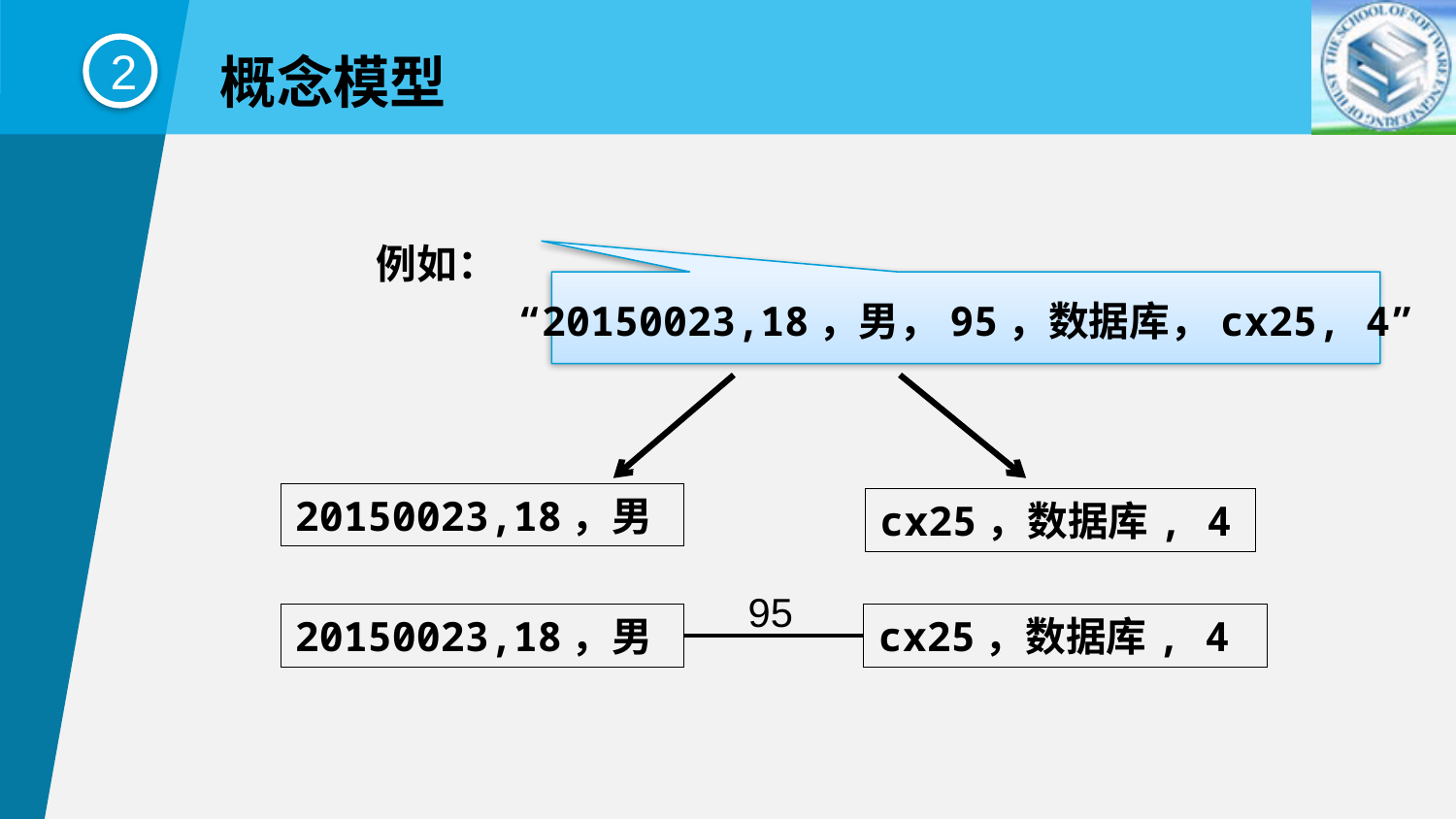

2
概念模型
例如：

“20150023,18，男，95，数据库，cx25, 4”
20150023,18，男
cx25，数据库, 4
95
20150023,18，男
cx25，数据库, 4